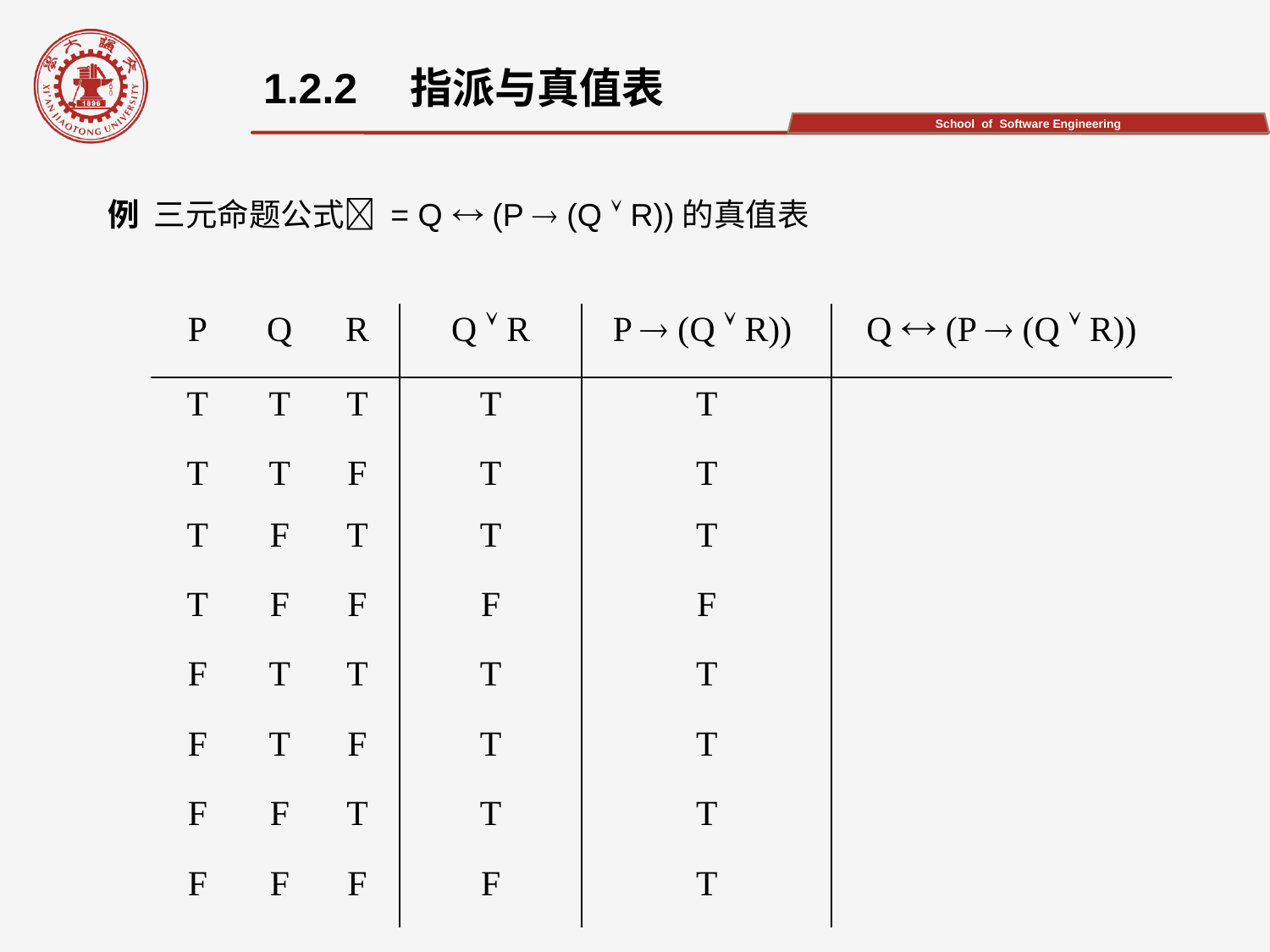

1.2.2　指派与真值表
例  三元命题公式α = Q ↔ (P → (Q ∨ R))的真值表

| P | Q | R | Q ∨ R | P → (Q ∨ R)) | Q ↔ (P → (Q ∨ R)) |
| --- | --- | --- | --- | --- | --- |
| T | T | T | T | T |  |
| T | T | F | T | T |  |
| T | F | T | T | T |  |
| T | F | F | F | F |  |
| F | T | T | T | T |  |
| F | T | F | T | T |  |
| F | F | T | T | T |  |
| F | F | F | F | T |  |